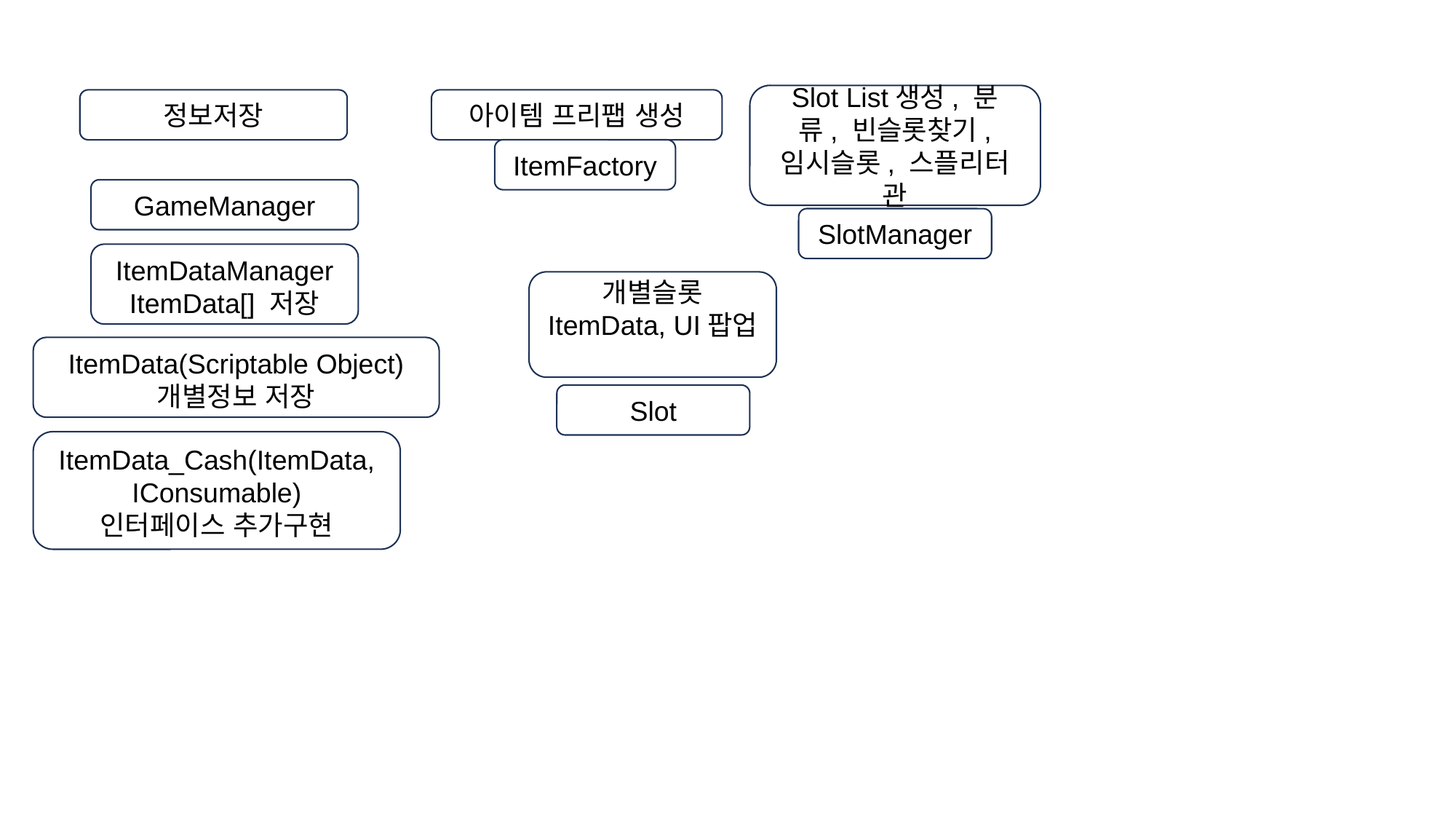

Slot List생성, 분류, 빈슬롯찾기, 임시슬롯, 스플리터 관

정보저장

아이템 프리팹 생성

ItemFactory

GameManager

SlotManager

ItemDataManager
ItemData[] 저장

개별슬롯 ItemData, UI팝업

ItemData(Scriptable Object)
개별정보 저장

Slot

ItemData_Cash(ItemData, IConsumable)
인터페이스 추가구현